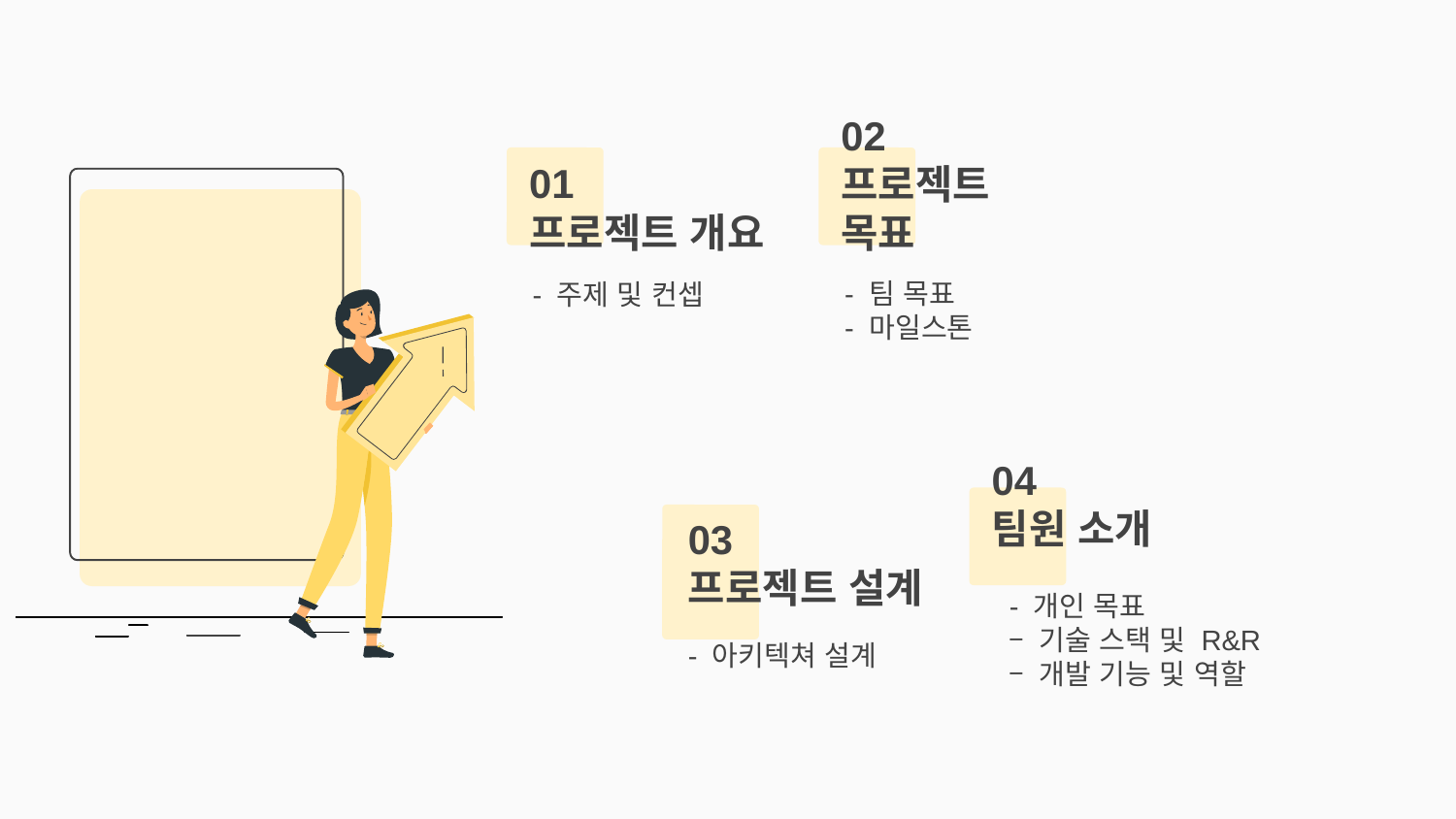

01
프로젝트 개요
- 주제 및 컨셉

02
프로젝트
목표
- 팀 목표
- 마일스톤

04
팀원 소개

- 개인 목표
– 기술 스택 및 R&R
– 개발 기능 및 역할

03
프로젝트 설계

- 아키텍쳐 설계